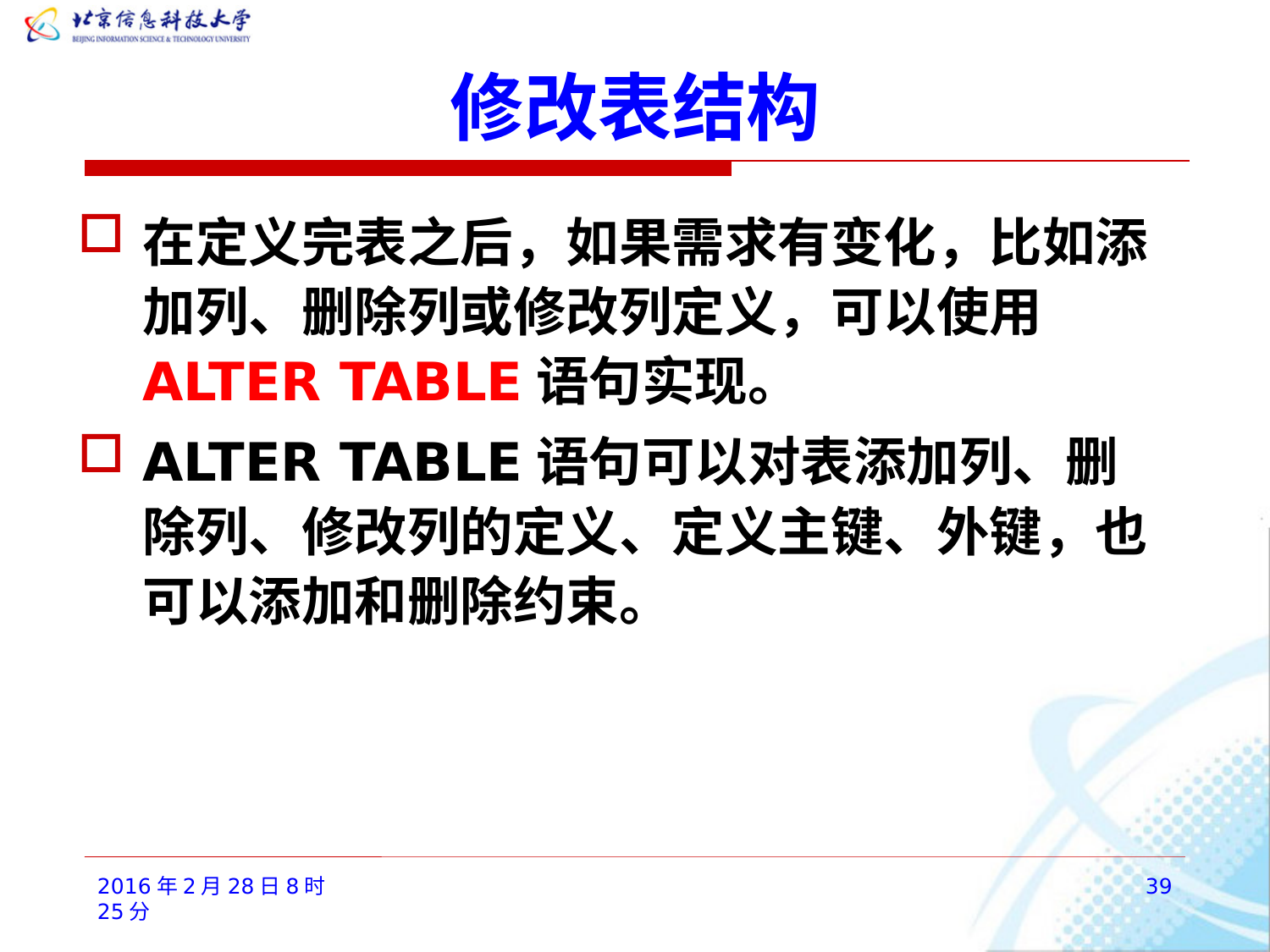

# 修改表结构
在定义完表之后，如果需求有变化，比如添加列、删除列或修改列定义，可以使用ALTER TABLE语句实现。
ALTER TABLE语句可以对表添加列、删除列、修改列的定义、定义主键、外键，也可以添加和删除约束。
2016年2月28日8时25分
39